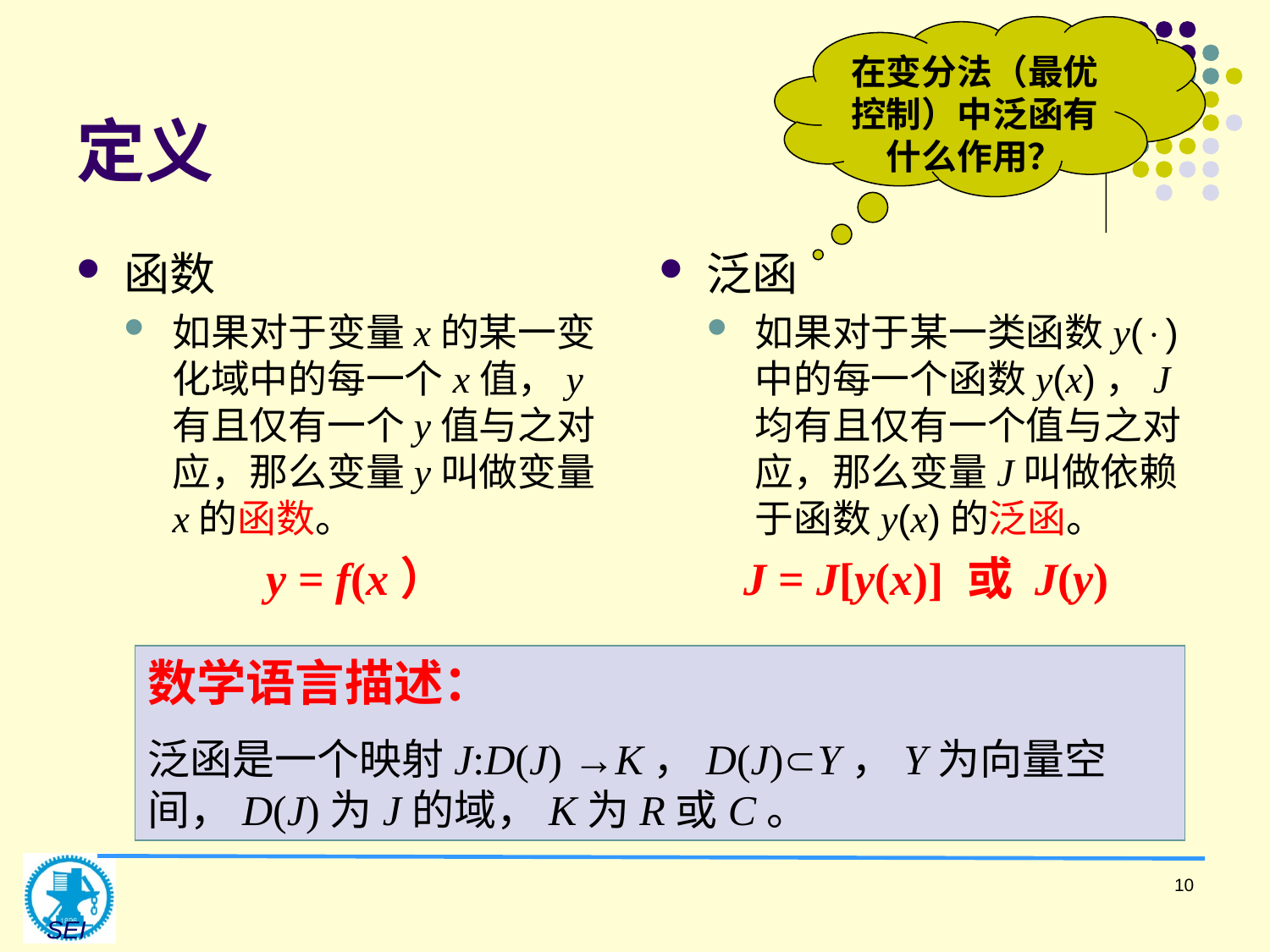

在变分法（最优控制）中泛函有什么作用？
# 定义
函数
如果对于变量x的某一变化域中的每一个x值，y有且仅有一个y值与之对应，那么变量y叫做变量x的函数。
  y = f(x）
泛函
如果对于某一类函数y(⋅) 中的每一个函数y(x)，J均有且仅有一个值与之对应，那么变量J叫做依赖于函数y(x)的泛函。
J = J[y(x)] 或 J(y)
数学语言描述：
泛函是一个映射J:D(J) →K，D(J)⊂Y，Y为向量空间，D(J)为J的域，K为R或C。
10